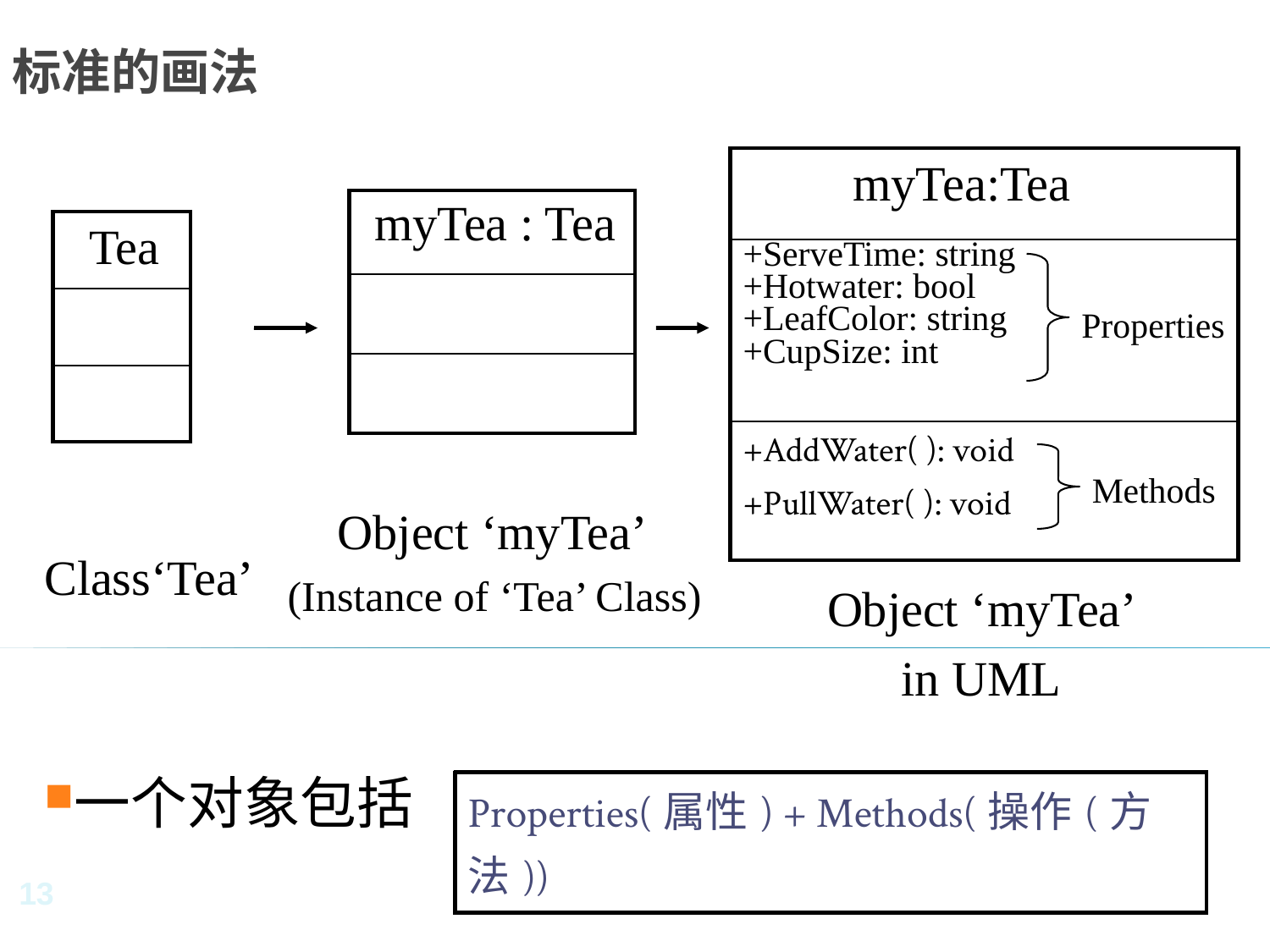

标准的画法
| myTea:Tea |
| --- |
| +ServeTime: string +Hotwater: bool +LeafColor: string +CupSize: int |
| +AddWater( ): void +PullWater( ): void |
| myTea : Tea |
| --- |
|  |
|  |
| Tea |
| --- |
|  |
|  |

Properties

 Methods
     Object ‘myTea’
  (Instance of ‘Tea’ Class)
Class‘Tea’
Object ‘myTea’
      in UML
一个对象包括
| Properties(属性) + Methods(操作(方法)) |
| --- |